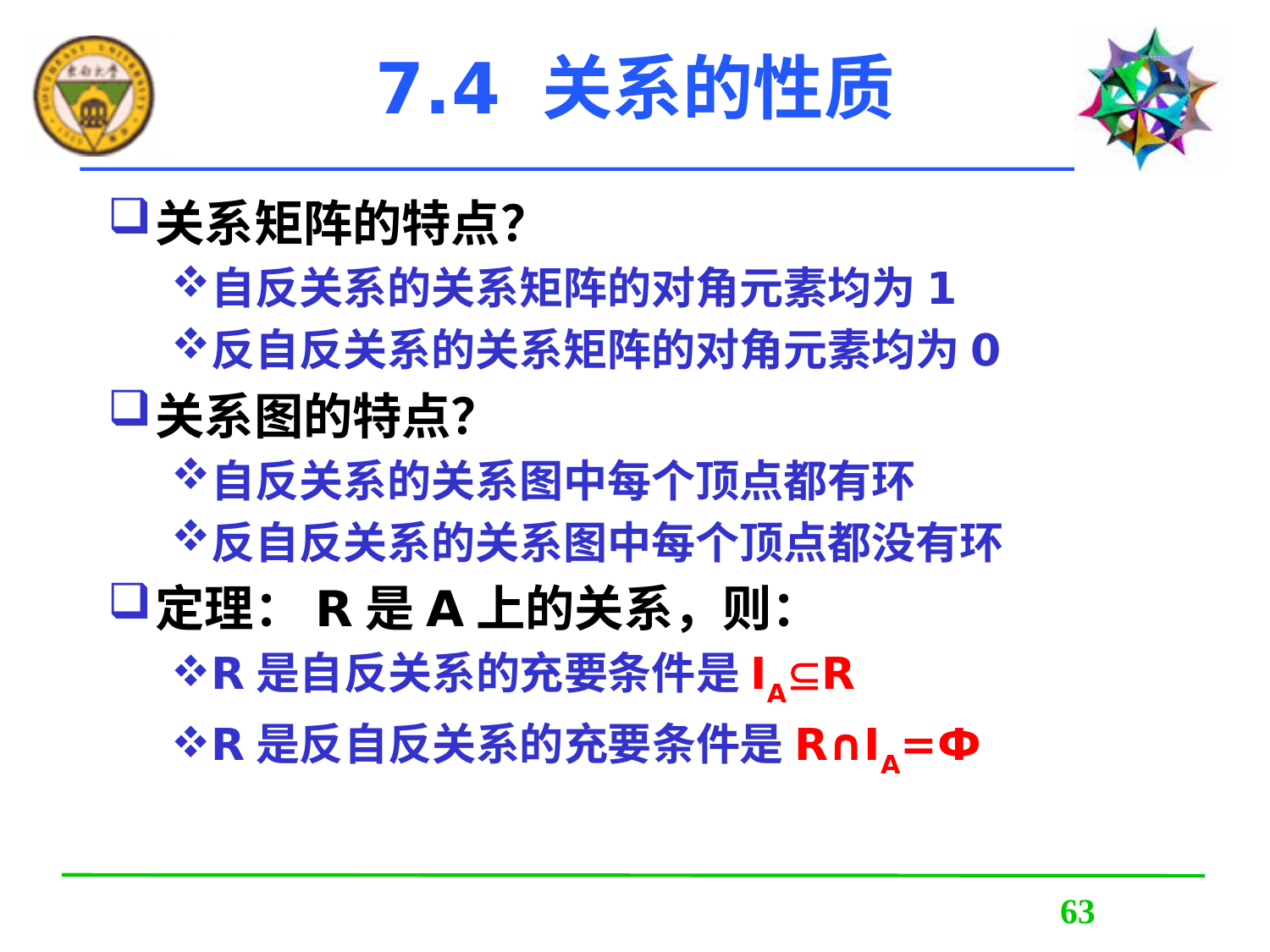

# 7.4 关系的性质
关系矩阵的特点？
自反关系的关系矩阵的对角元素均为1
反自反关系的关系矩阵的对角元素均为0
关系图的特点？
自反关系的关系图中每个顶点都有环
反自反关系的关系图中每个顶点都没有环
定理：R是A上的关系，则：
R是自反关系的充要条件是IA⊆R
R是反自反关系的充要条件是R∩IA=Ф